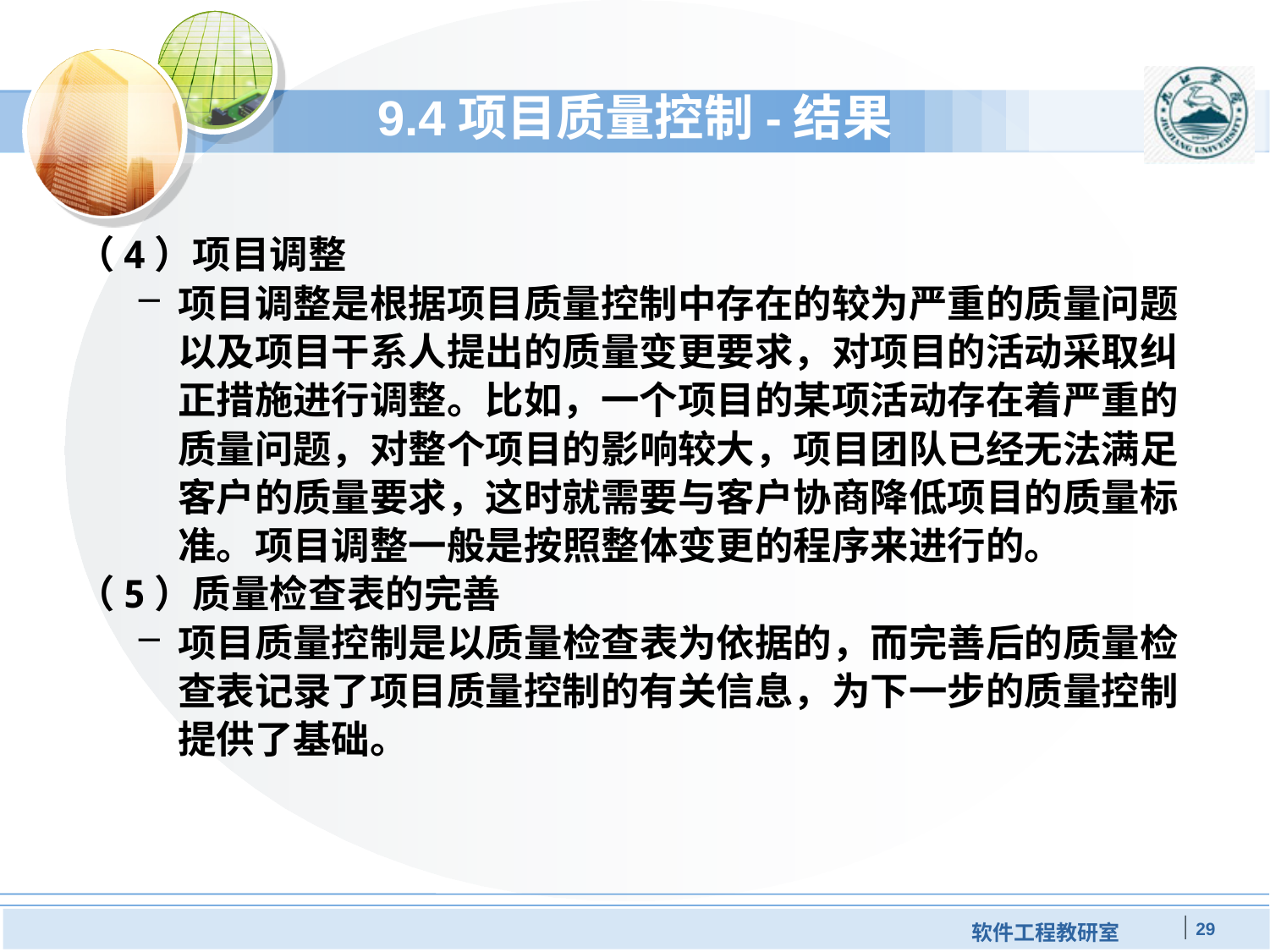

# 9.4项目质量控制-结果
（4）项目调整
项目调整是根据项目质量控制中存在的较为严重的质量问题以及项目干系人提出的质量变更要求，对项目的活动采取纠正措施进行调整。比如，一个项目的某项活动存在着严重的质量问题，对整个项目的影响较大，项目团队已经无法满足客户的质量要求，这时就需要与客户协商降低项目的质量标准。项目调整一般是按照整体变更的程序来进行的。
（5）质量检查表的完善
项目质量控制是以质量检查表为依据的，而完善后的质量检查表记录了项目质量控制的有关信息，为下一步的质量控制提供了基础。